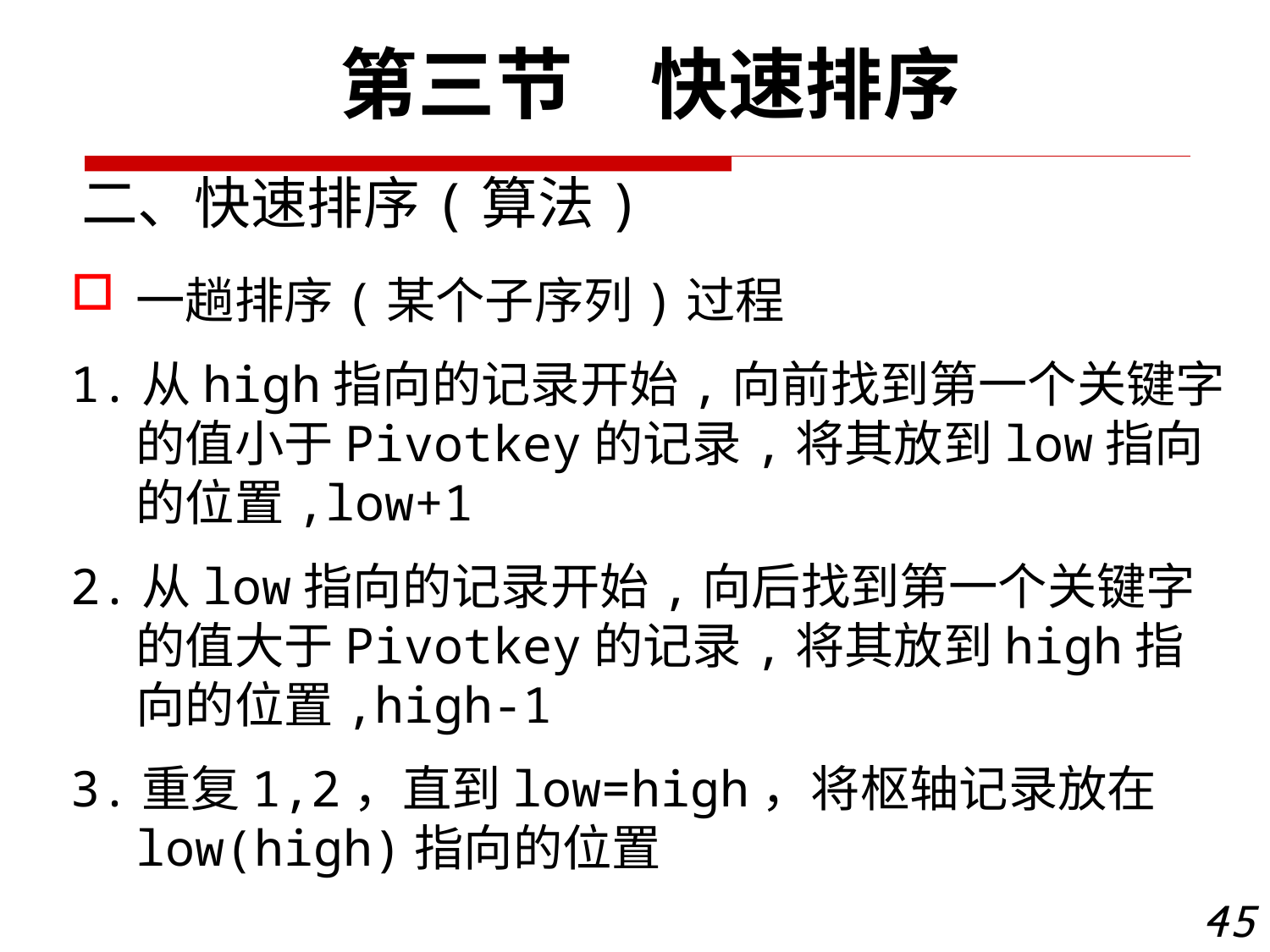

第三节　快速排序
二、快速排序(算法)
一趟排序(某个子序列)过程
1.从high指向的记录开始,向前找到第一个关键字的值小于Pivotkey的记录,将其放到low指向的位置,low+1
2.从low指向的记录开始,向后找到第一个关键字的值大于Pivotkey的记录,将其放到high指向的位置,high-1
3.重复1,2，直到low=high，将枢轴记录放在low(high)指向的位置
45